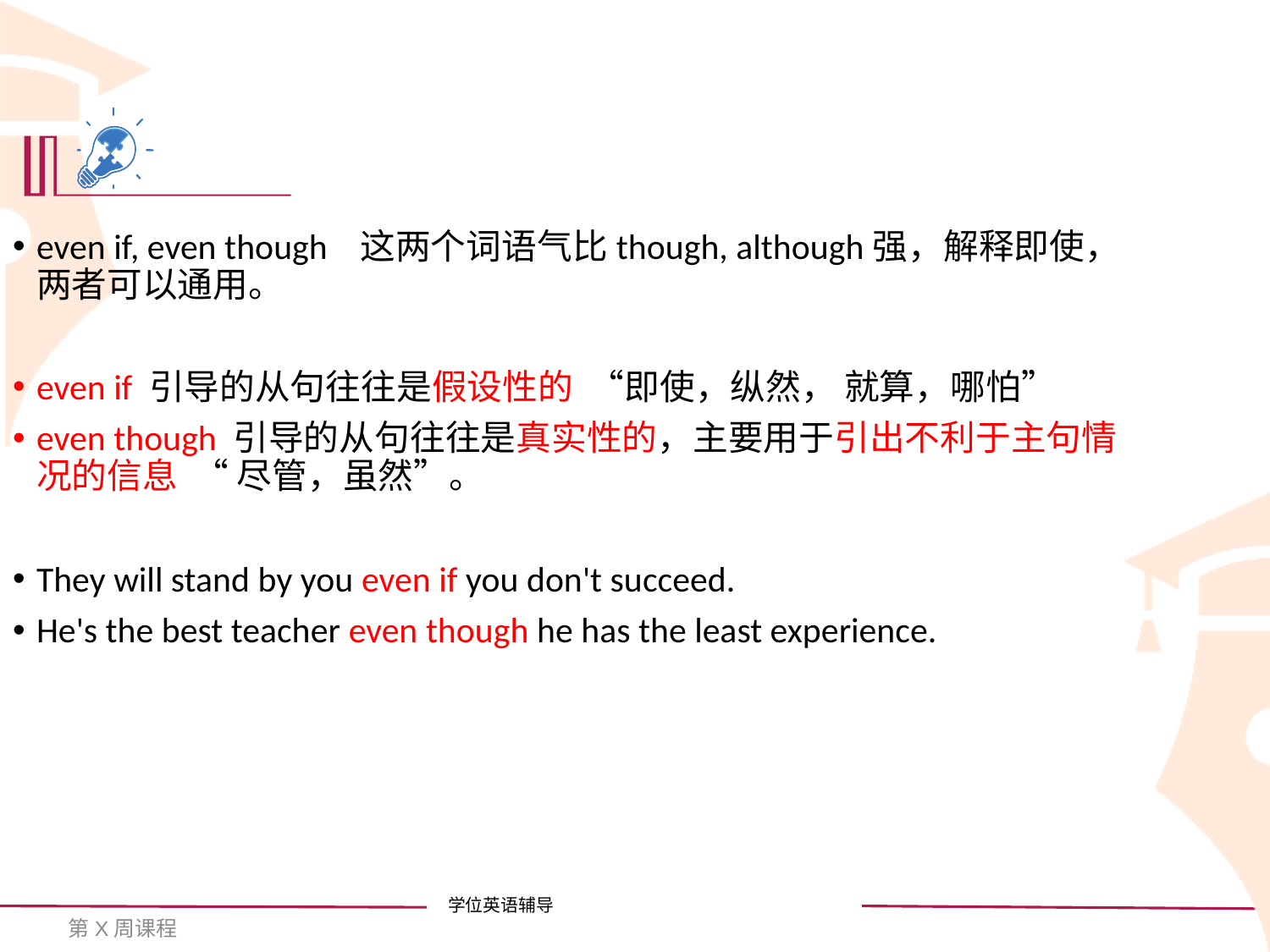

even if, even though   这两个词语气比though, although强，解释即使，两者可以通用。

even if 引导的从句往往是假设性的  “即使，纵然， 就算，哪怕”
even though 引导的从句往往是真实性的，主要用于引出不利于主句情况的信息  “ 尽管，虽然”。

They will stand by you even if you don't succeed.
He's the best teacher even though he has the least experience.